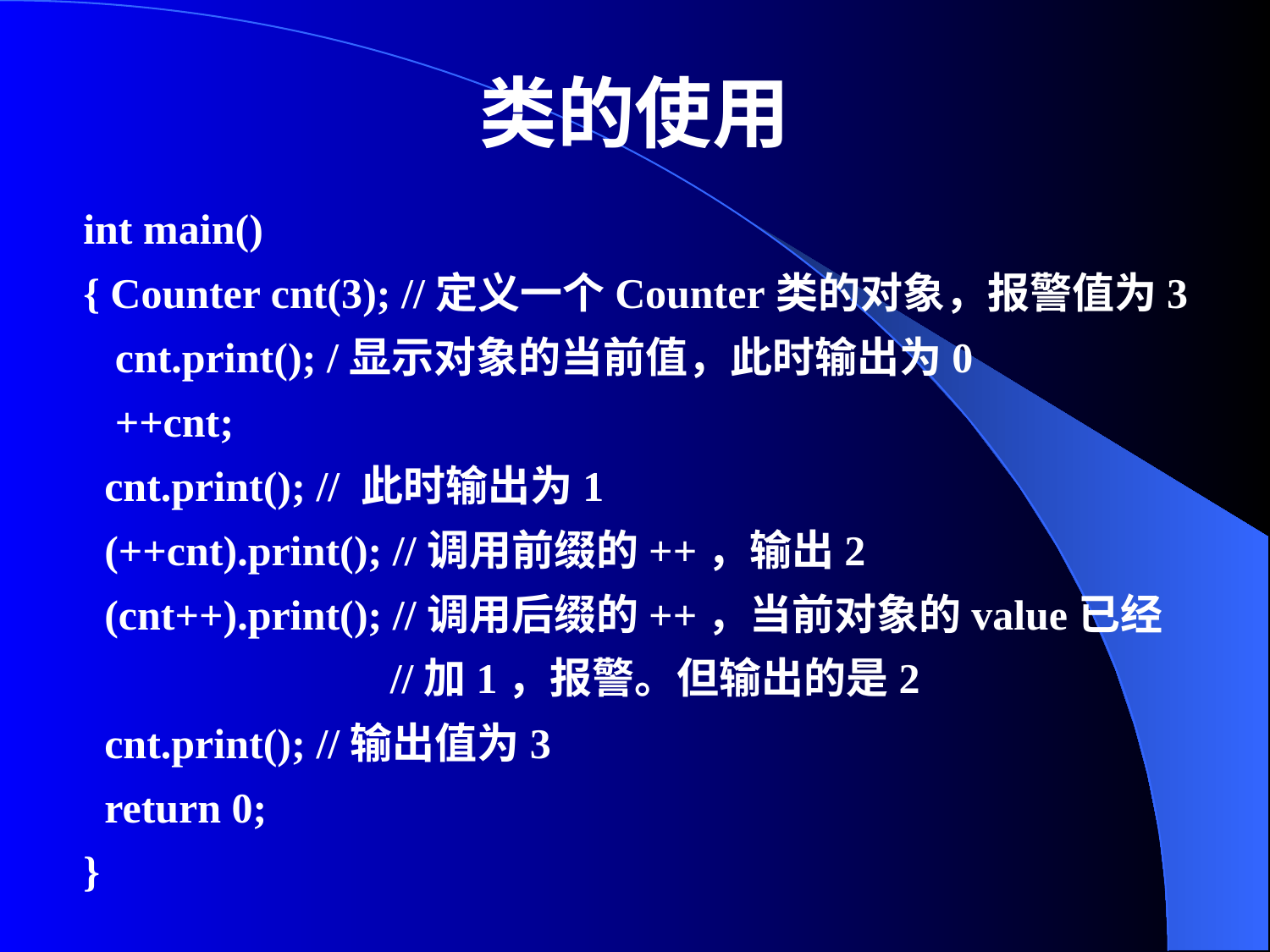

# 类的使用
int main()
{ Counter cnt(3); //定义一个Counter类的对象，报警值为3
   cnt.print(); /显示对象的当前值，此时输出为0
   ++cnt;
  cnt.print(); // 此时输出为1
  (++cnt).print(); //调用前缀的++，输出2
  (cnt++).print(); //调用后缀的++，当前对象的value已经
                             //加1，报警。但输出的是2
  cnt.print(); //输出值为3
  return 0;
}